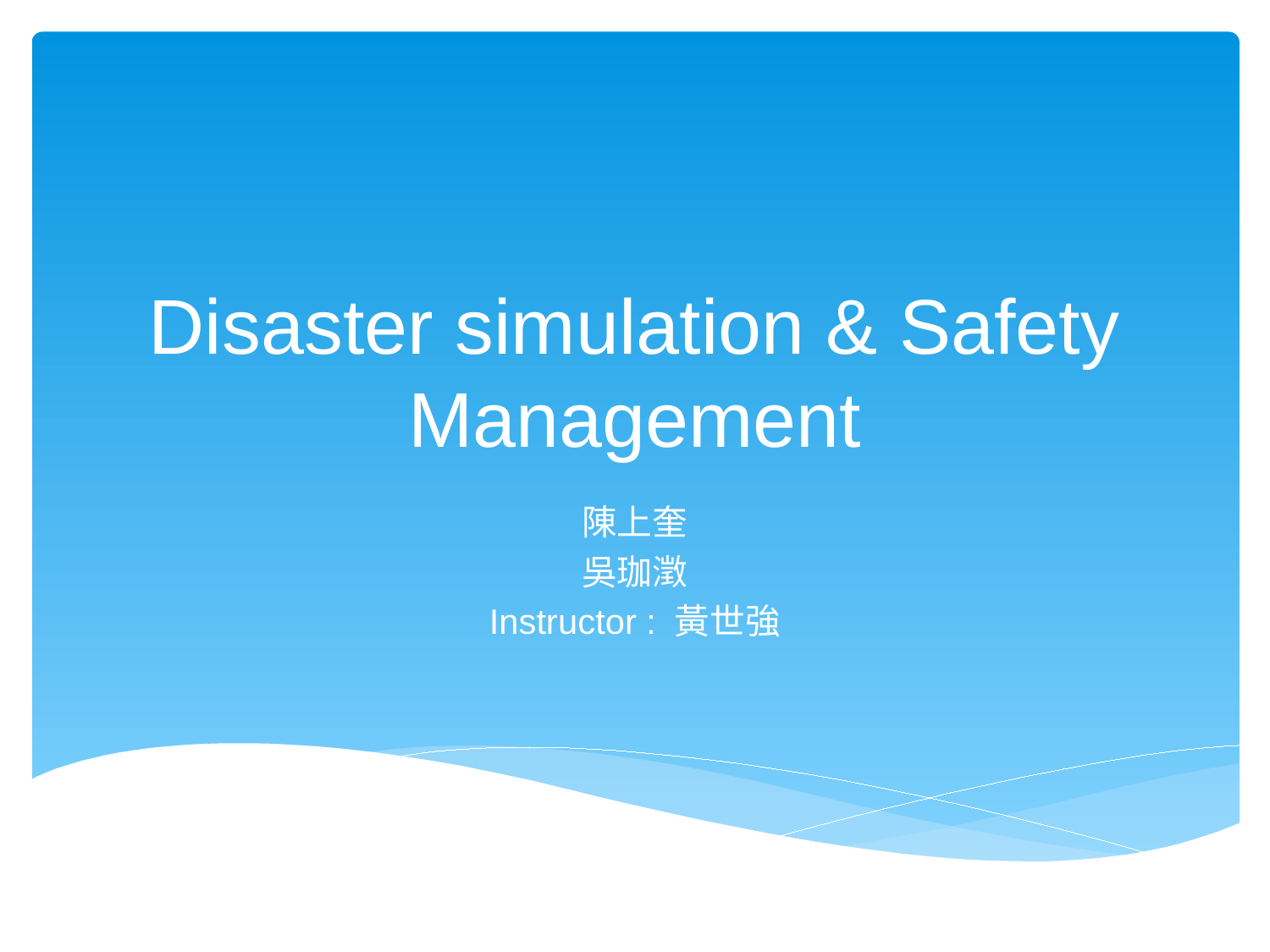

# Disaster simulation & Safety Management
陳上奎
吳珈澂
Instructor : 黃世強